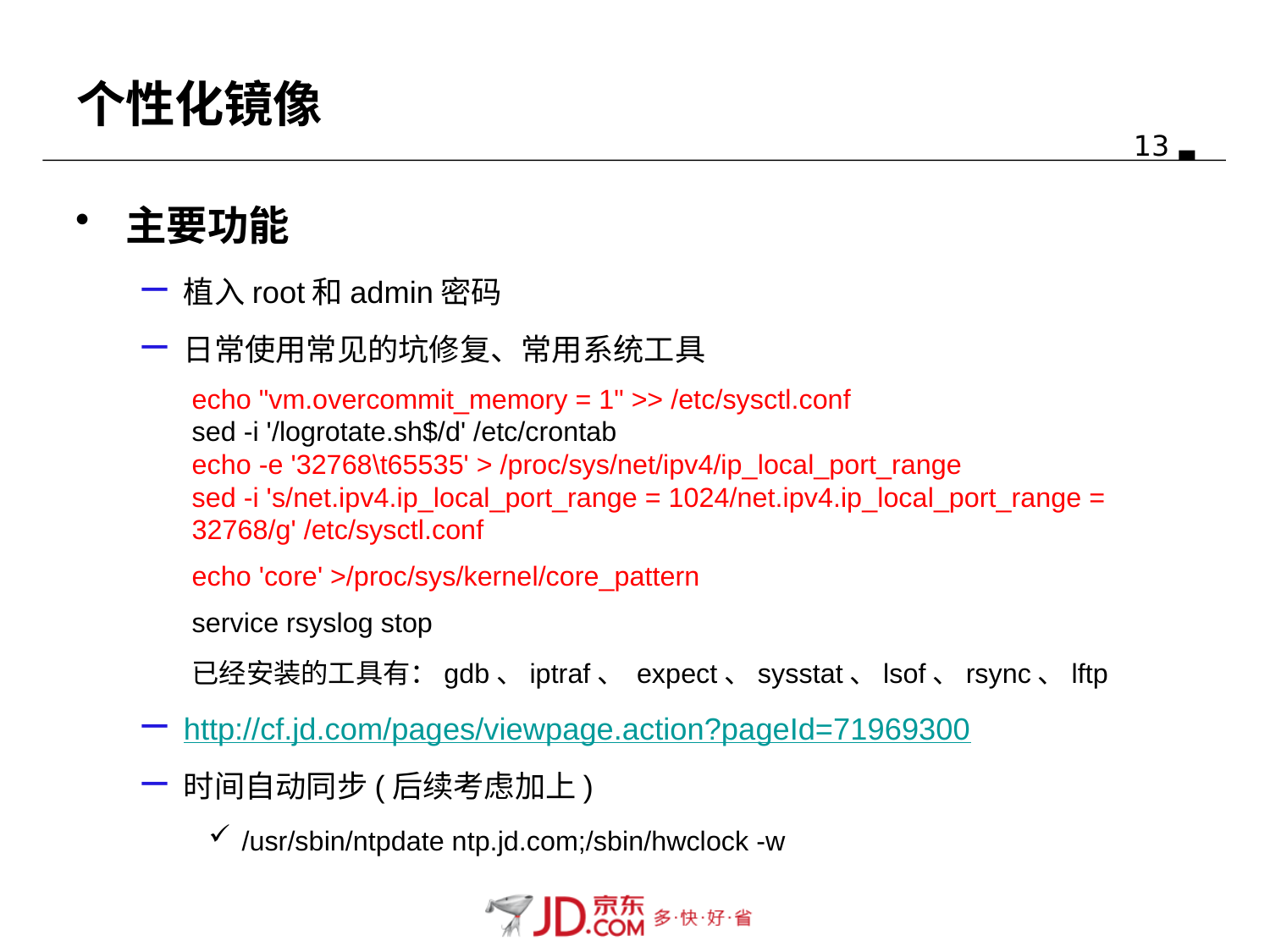

# 个性化镜像
主要功能
植入root和admin密码
日常使用常见的坑修复、常用系统工具
echo "vm.overcommit_memory = 1" >> /etc/sysctl.conf
sed -i '/logrotate.sh$/d' /etc/crontab
echo -e '32768\t65535' > /proc/sys/net/ipv4/ip_local_port_range
sed -i 's/net.ipv4.ip_local_port_range = 1024/net.ipv4.ip_local_port_range = 32768/g' /etc/sysctl.conf
echo 'core' >/proc/sys/kernel/core_pattern
service rsyslog stop
已经安装的工具有：gdb、iptraf、 expect、sysstat、lsof、rsync、lftp
http://cf.jd.com/pages/viewpage.action?pageId=71969300
时间自动同步(后续考虑加上)
/usr/sbin/ntpdate ntp.jd.com;/sbin/hwclock -w